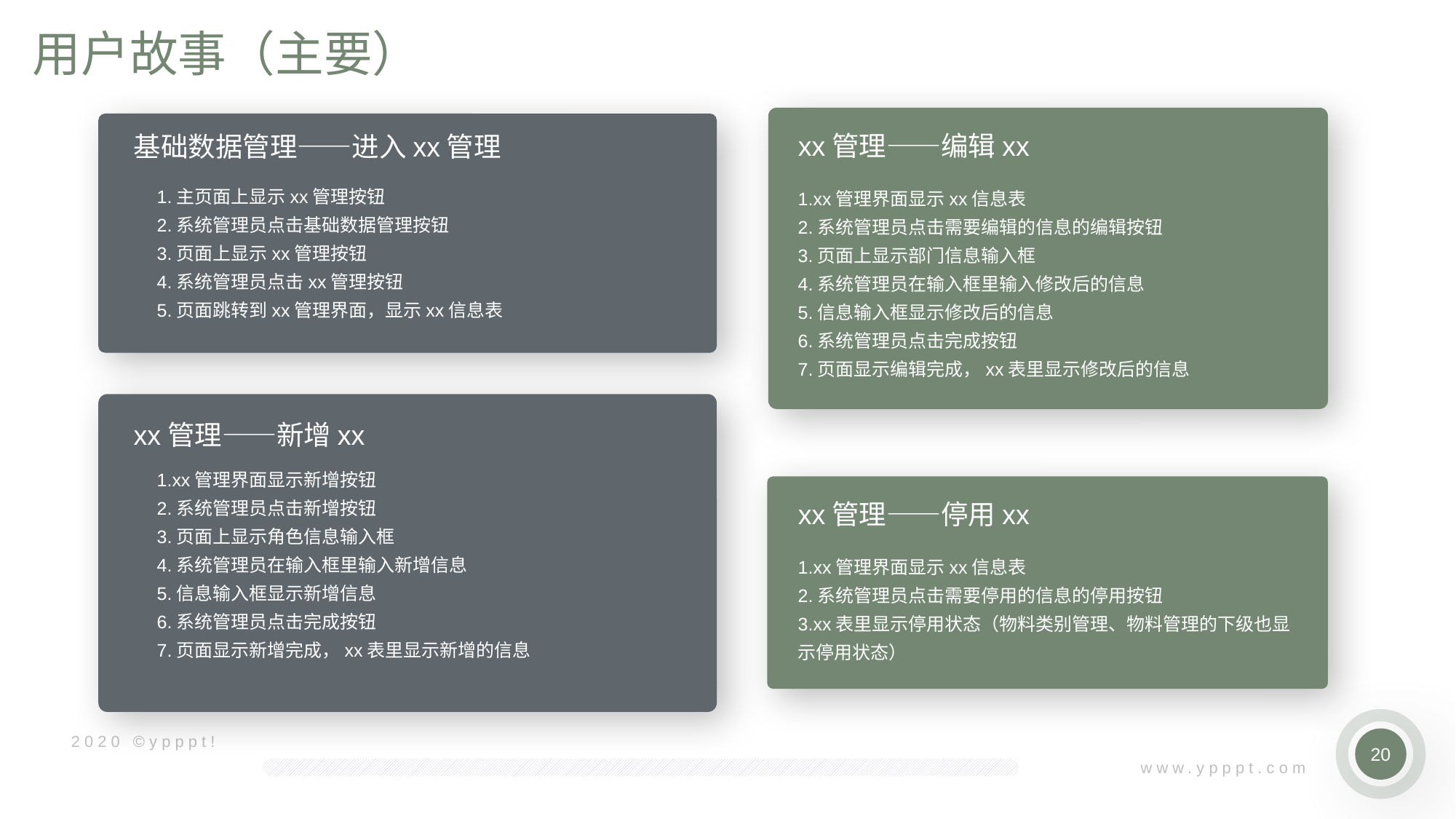

用户故事（主要）

xx管理——编辑xx
基础数据管理——进入xx管理
1.主页面上显示xx管理按钮
2.系统管理员点击基础数据管理按钮
3.页面上显示xx管理按钮
4.系统管理员点击xx管理按钮
5.页面跳转到xx管理界面，显示xx信息表
1.xx管理界面显示xx信息表
2.系统管理员点击需要编辑的信息的编辑按钮
3.页面上显示部门信息输入框
4.系统管理员在输入框里输入修改后的信息
5.信息输入框显示修改后的信息
6.系统管理员点击完成按钮
7.页面显示编辑完成，xx表里显示修改后的信息

xx管理——新增xx
1.xx管理界面显示新增按钮
2.系统管理员点击新增按钮
3.页面上显示角色信息输入框
4.系统管理员在输入框里输入新增信息
5.信息输入框显示新增信息
6.系统管理员点击完成按钮
7.页面显示新增完成，xx表里显示新增的信息

xx管理——停用xx
1.xx管理界面显示xx信息表
2.系统管理员点击需要停用的信息的停用按钮
3.xx表里显示停用状态（物料类别管理、物料管理的下级也显示停用状态）

2020 ©ypppt!
20
www.ypppt.com